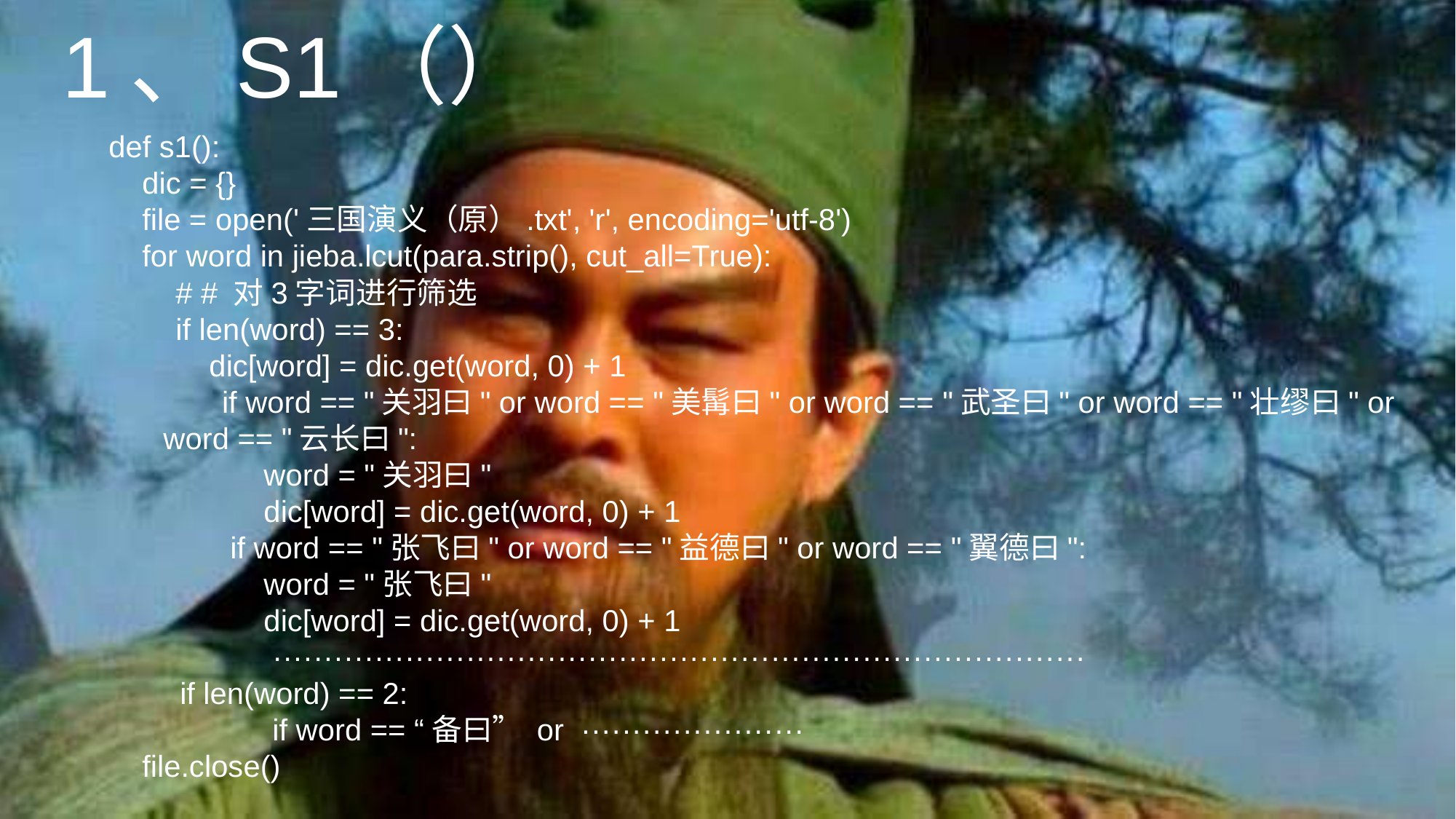

# 1、S1（）
def s1():
    dic = {}
    file = open('三国演义（原）.txt', 'r', encoding='utf-8')
    for word in jieba.lcut(para.strip(), cut_all=True):
        # # 对3字词进行筛选
        if len(word) == 3:
            dic[word] = dic.get(word, 0) + 1
       if word == "关羽曰" or word == "美髯曰" or word == "武圣曰" or word == "壮缪曰" or word == "云长曰":
            word = "关羽曰"
            dic[word] = dic.get(word, 0) + 1
        if word == "张飞曰" or word == "益德曰" or word == "翼德曰":
            word = "张飞曰"
            dic[word] = dic.get(word, 0) + 1
	················································································
  if len(word) == 2:
	if word == “备曰” or  ······················
    file.close()